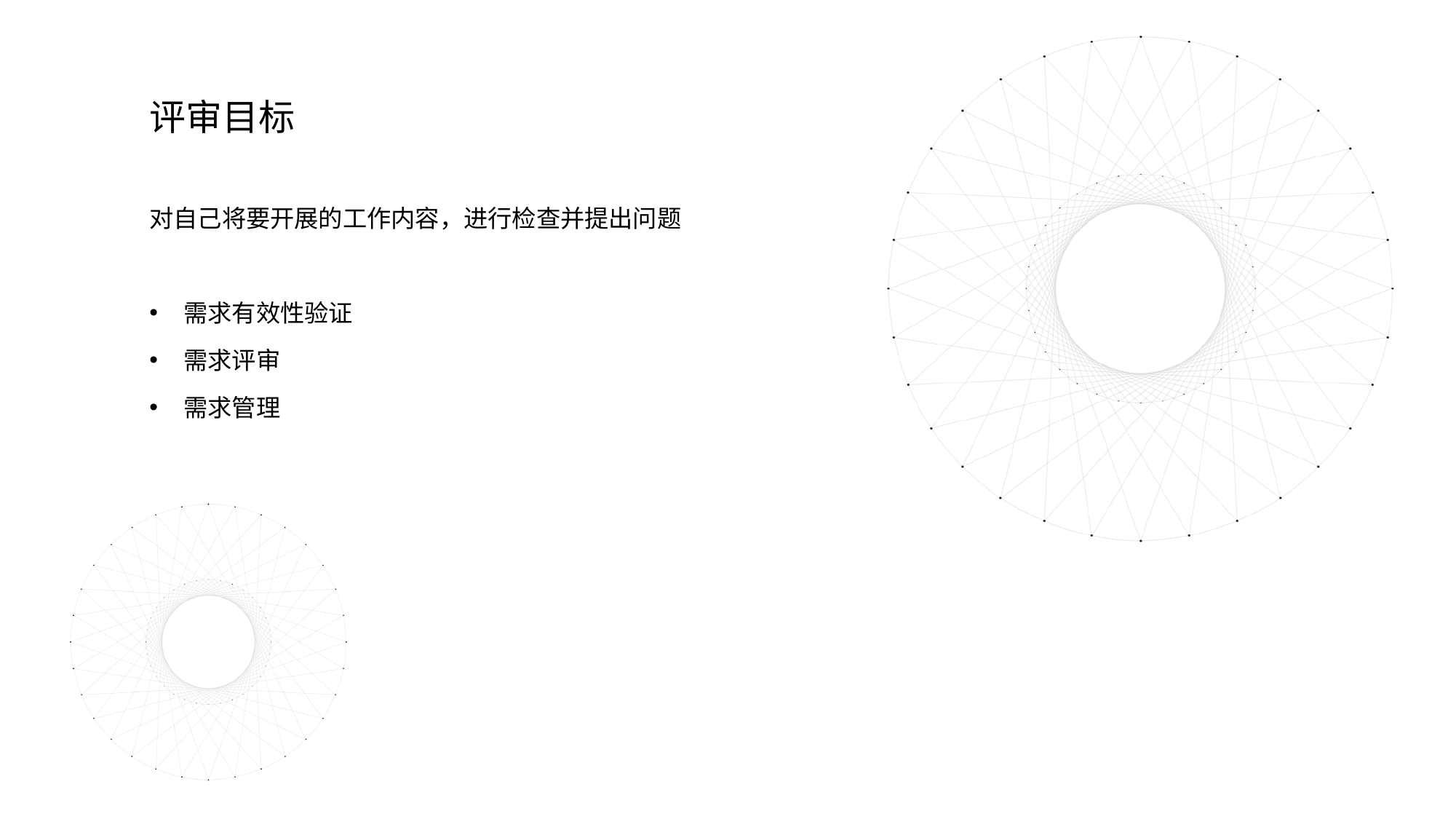

评审目标
对自己将要开展的工作内容，进行检查并提出问题

需求有效性验证
需求评审
需求管理